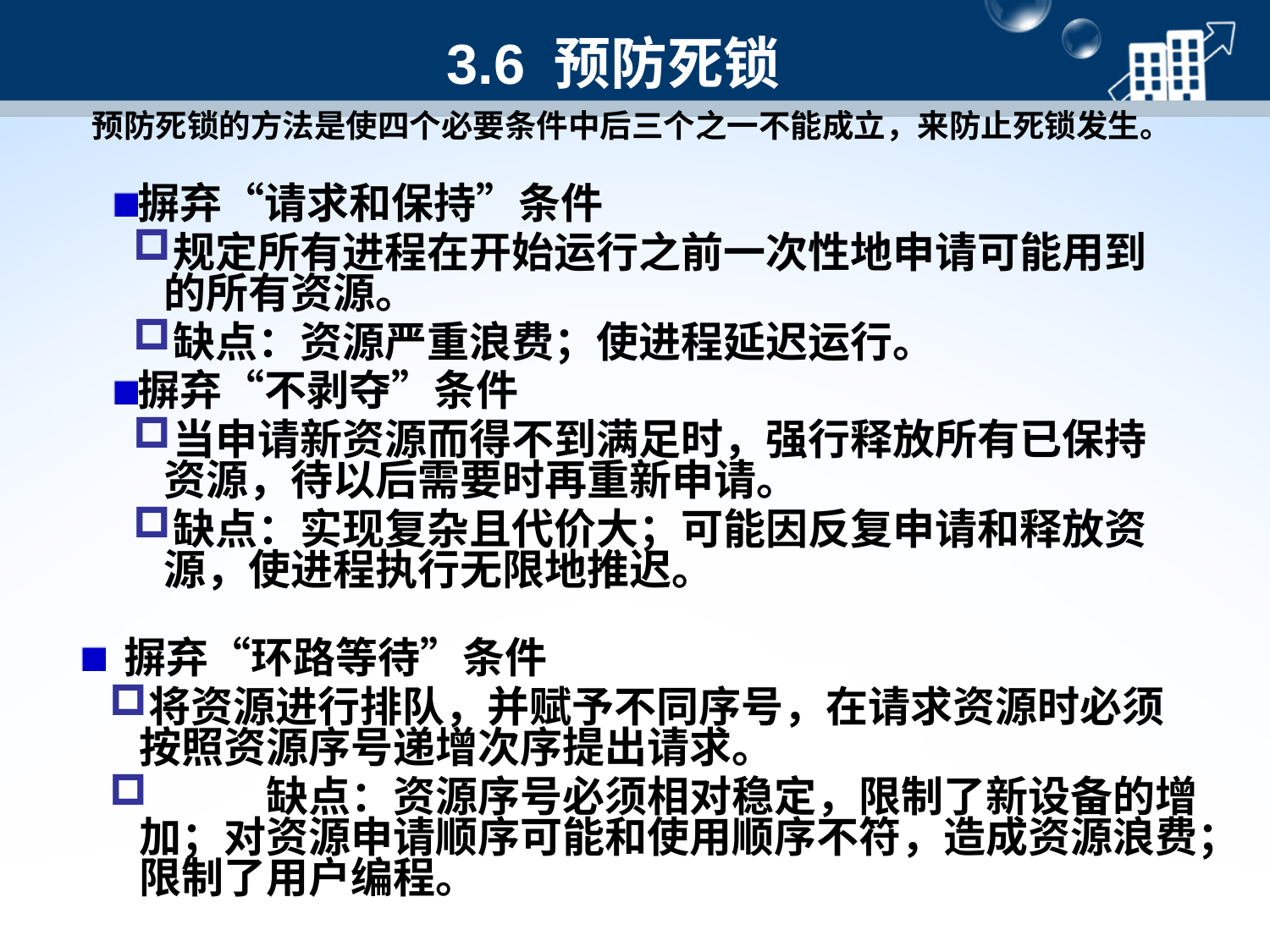

# 3.6 预防死锁
预防死锁的方法是使四个必要条件中后三个之一不能成立，来防止死锁发生。
摒弃“请求和保持”条件
规定所有进程在开始运行之前一次性地申请可能用到的所有资源。
缺点：资源严重浪费；使进程延迟运行。
摒弃“不剥夺”条件
当申请新资源而得不到满足时，强行释放所有已保持资源，待以后需要时再重新申请。
缺点：实现复杂且代价大；可能因反复申请和释放资源，使进程执行无限地推迟。
摒弃“环路等待”条件
将资源进行排队，并赋予不同序号，在请求资源时必须按照资源序号递增次序提出请求。
	缺点：资源序号必须相对稳定，限制了新设备的增加；对资源申请顺序可能和使用顺序不符，造成资源浪费；限制了用户编程。